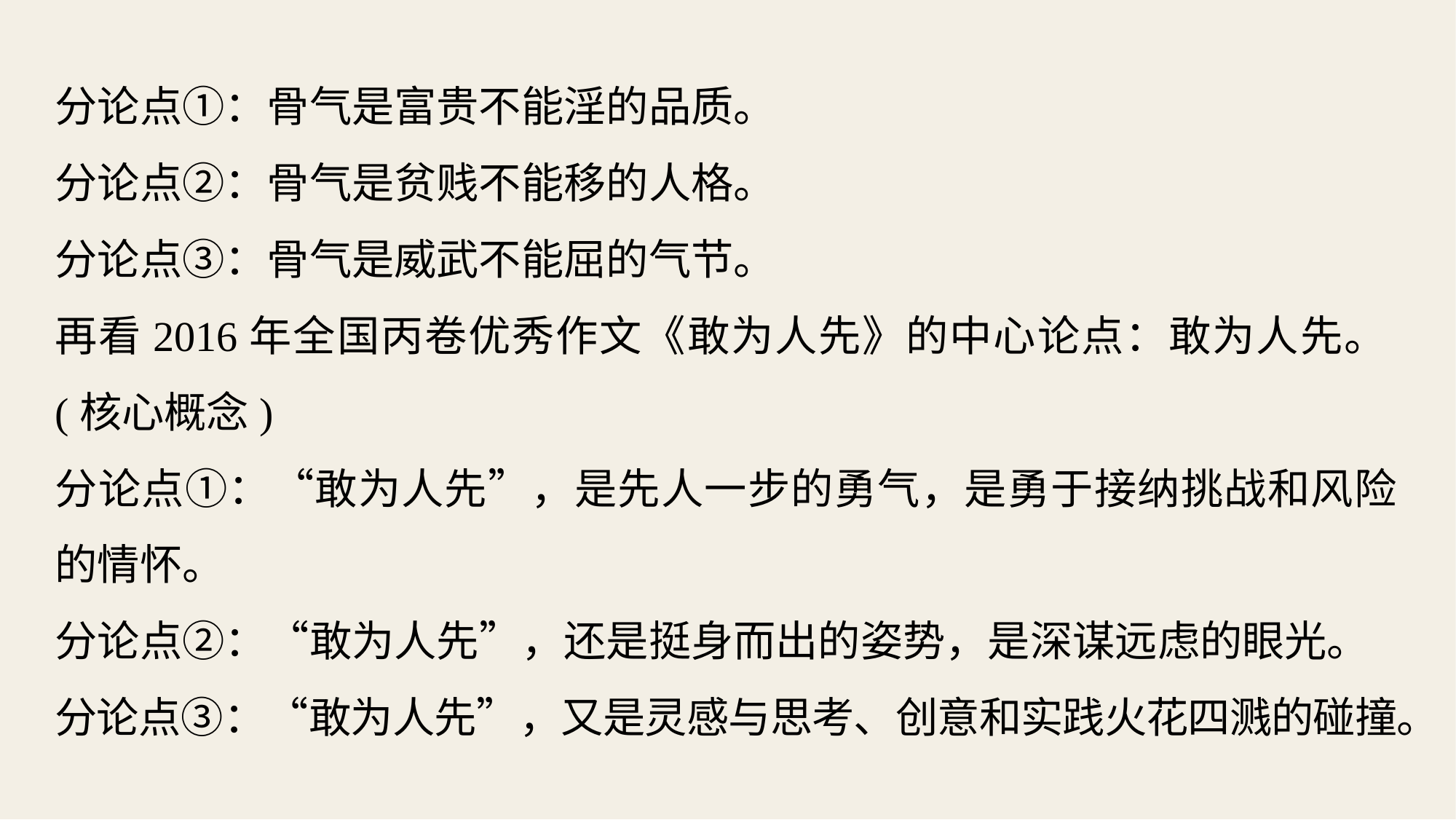

分论点①：骨气是富贵不能淫的品质。
分论点②：骨气是贫贱不能移的人格。
分论点③：骨气是威武不能屈的气节。
再看2016年全国丙卷优秀作文《敢为人先》的中心论点：敢为人先。(核心概念)
分论点①：“敢为人先”，是先人一步的勇气，是勇于接纳挑战和风险的情怀。
分论点②：“敢为人先”，还是挺身而出的姿势，是深谋远虑的眼光。
分论点③：“敢为人先”，又是灵感与思考、创意和实践火花四溅的碰撞。